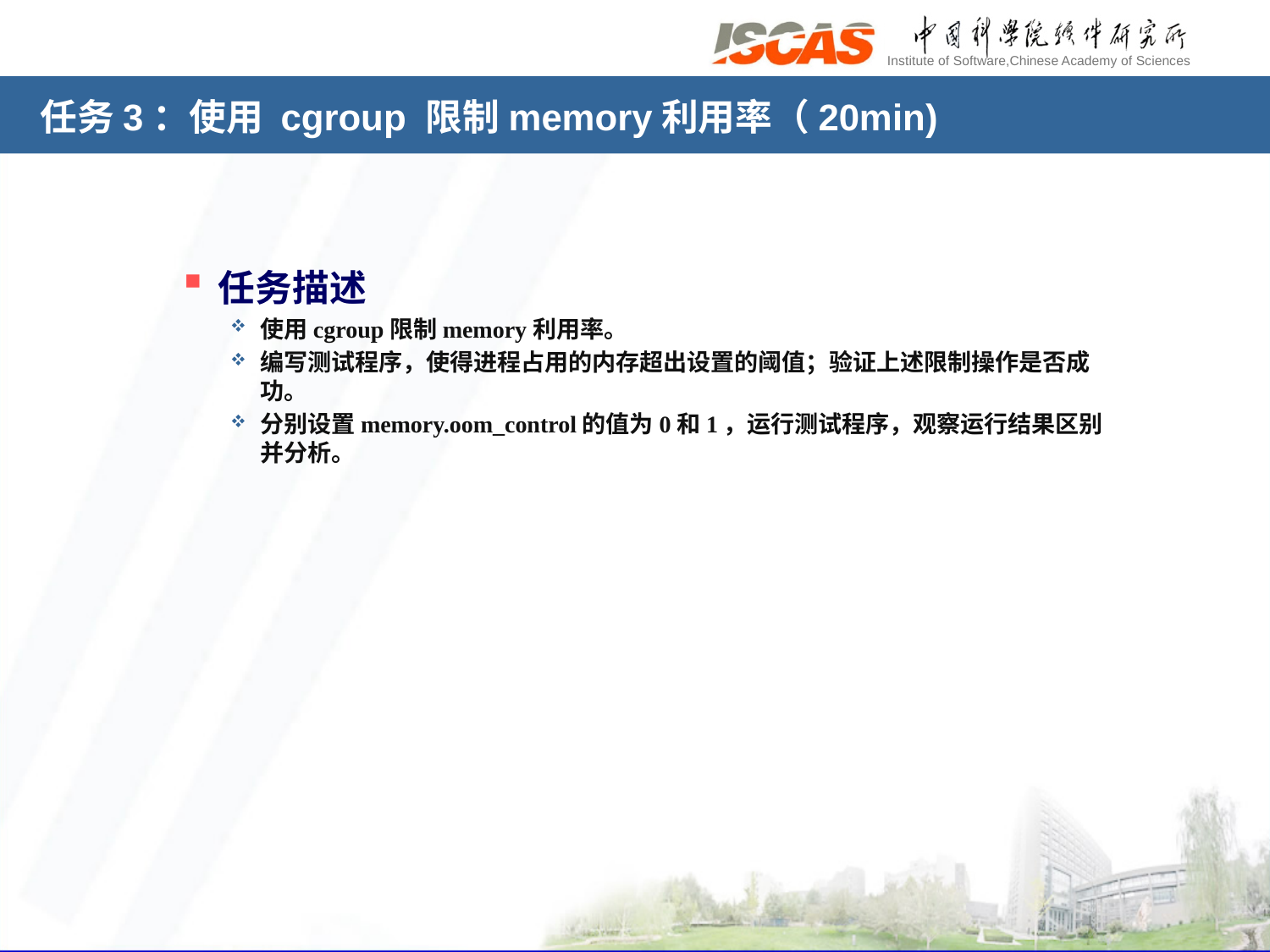

# 任务3：使用 cgroup 限制memory利用率（20min)
任务描述
使用cgroup限制memory利用率。
编写测试程序，使得进程占用的内存超出设置的阈值；验证上述限制操作是否成功。
分别设置memory.oom_control的值为0和1，运行测试程序，观察运行结果区别并分析。